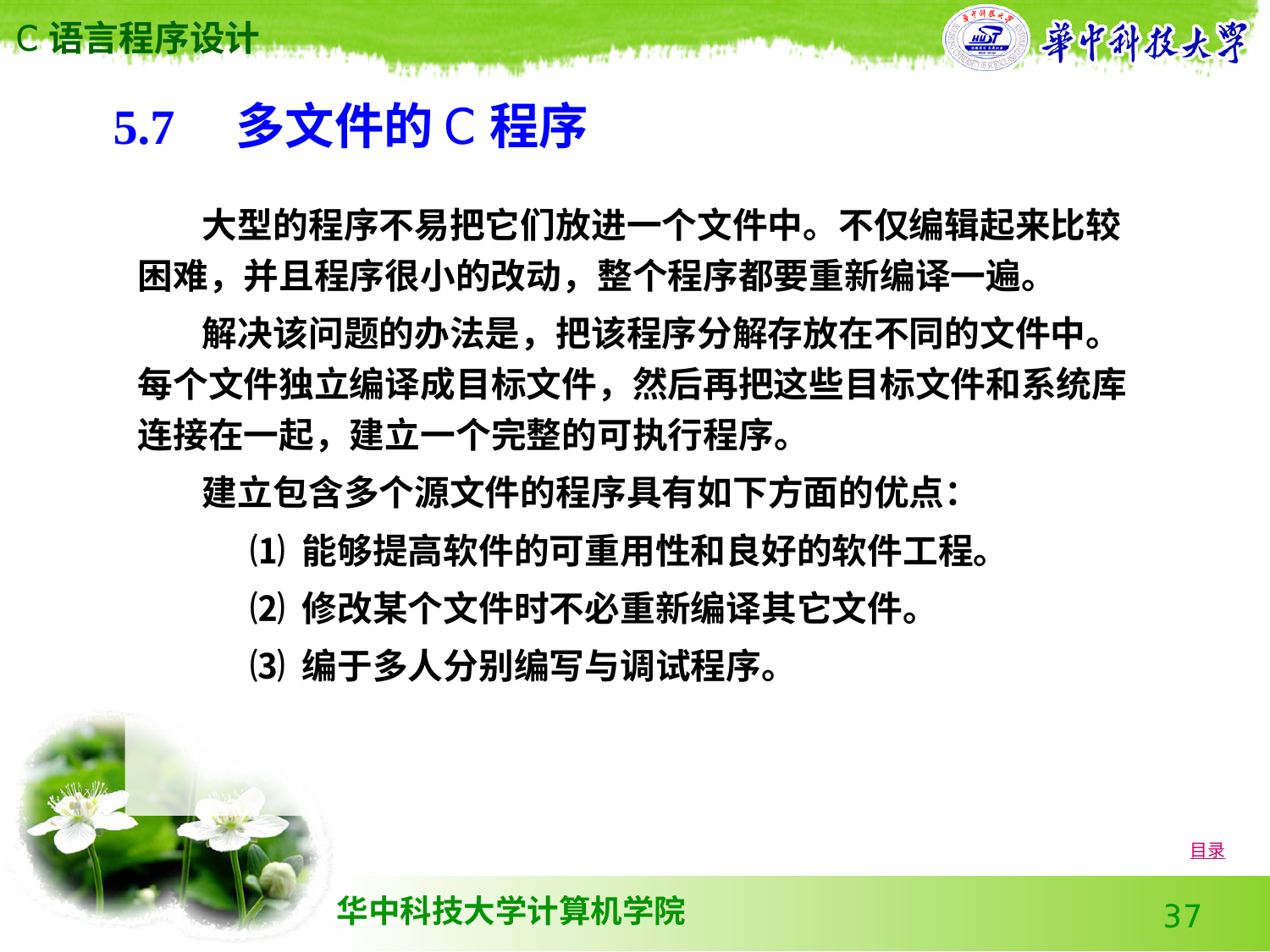

5.7　多文件的C程序
       大型的程序不易把它们放进一个文件中。不仅编辑起来比较困难，并且程序很小的改动，整个程序都要重新编译一遍。
       解决该问题的办法是，把该程序分解存放在不同的文件中。每个文件独立编译成目标文件，然后再把这些目标文件和系统库连接在一起，建立一个完整的可执行程序。
       建立包含多个源文件的程序具有如下方面的优点：
              ⑴ 能够提高软件的可重用性和良好的软件工程。
              ⑵ 修改某个文件时不必重新编译其它文件。
              ⑶ 编于多人分别编写与调试程序。

目录
37